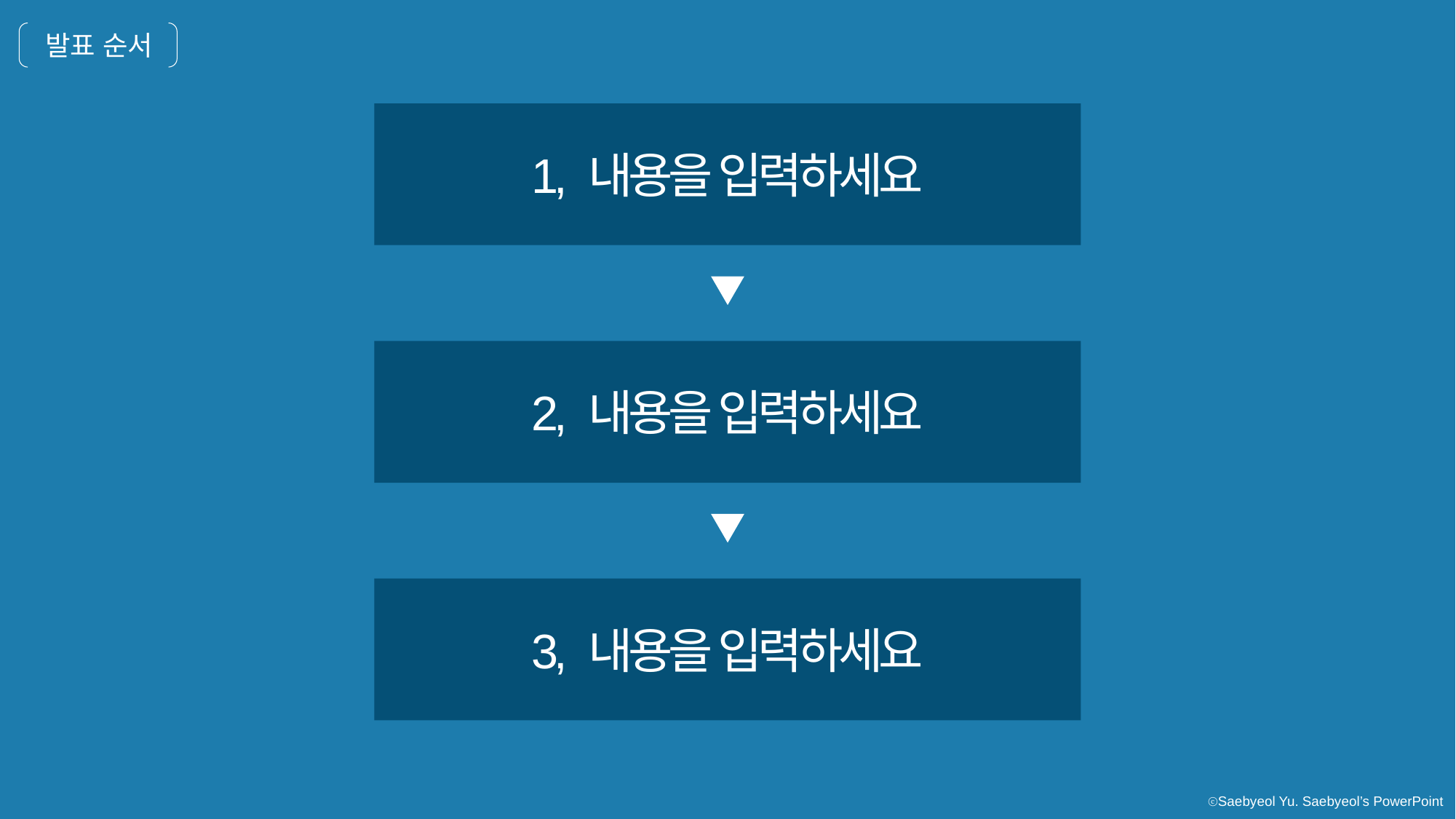

발표 순서

1, 내용을 입력하세요

2, 내용을 입력하세요

3, 내용을 입력하세요